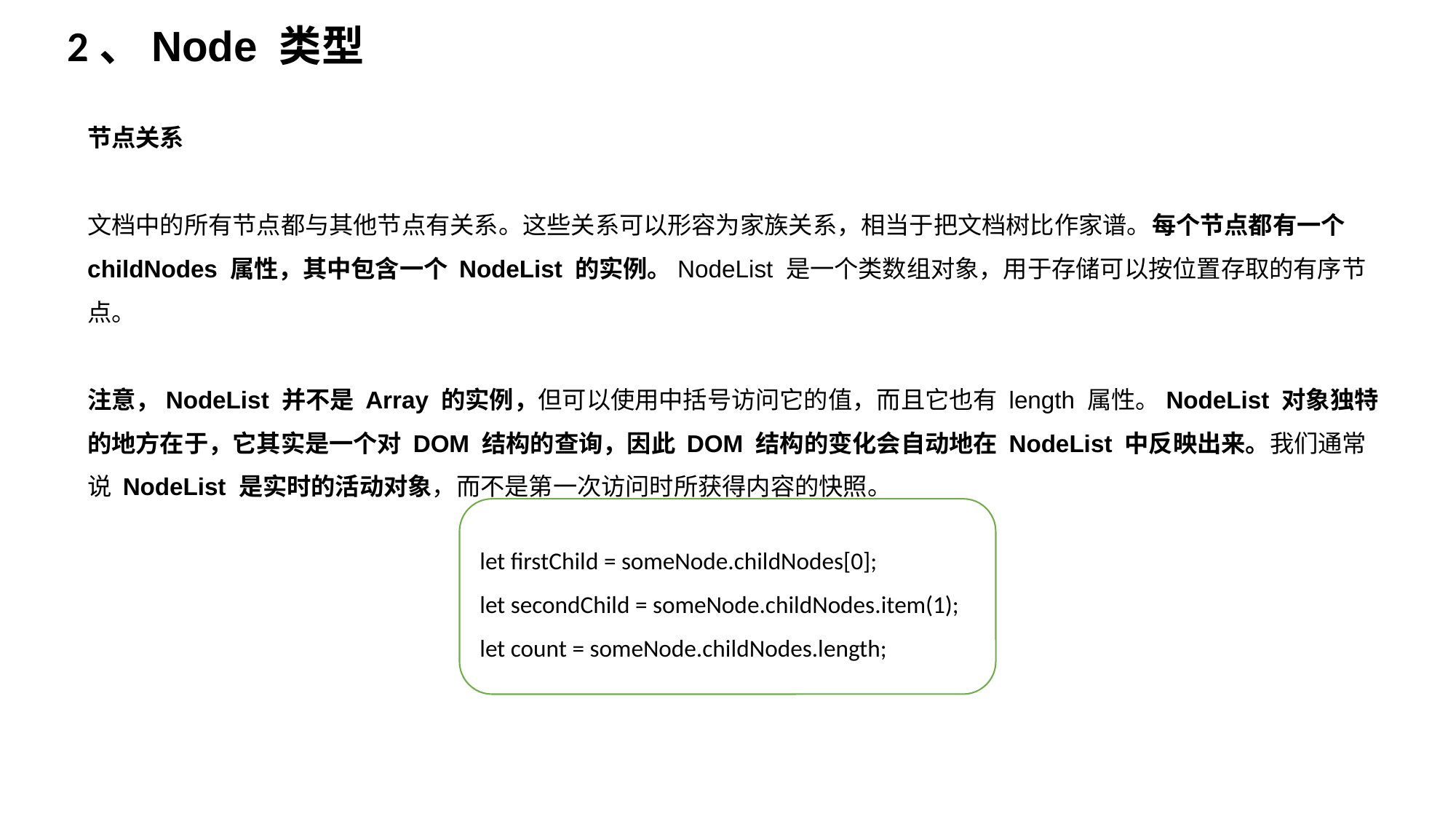

2、Node 类型
节点关系

文档中的所有节点都与其他节点有关系。这些关系可以形容为家族关系，相当于把文档树比作家谱。每个节点都有一个 childNodes 属性，其中包含一个 NodeList 的实例。NodeList 是一个类数组对象，用于存储可以按位置存取的有序节点。

注意，NodeList 并不是 Array 的实例，但可以使用中括号访问它的值，而且它也有 length 属性。NodeList 对象独特的地方在于，它其实是一个对 DOM 结构的查询，因此 DOM 结构的变化会自动地在 NodeList 中反映出来。我们通常说 NodeList 是实时的活动对象，而不是第一次访问时所获得内容的快照。
let firstChild = someNode.childNodes[0];
let secondChild = someNode.childNodes.item(1);
let count = someNode.childNodes.length;